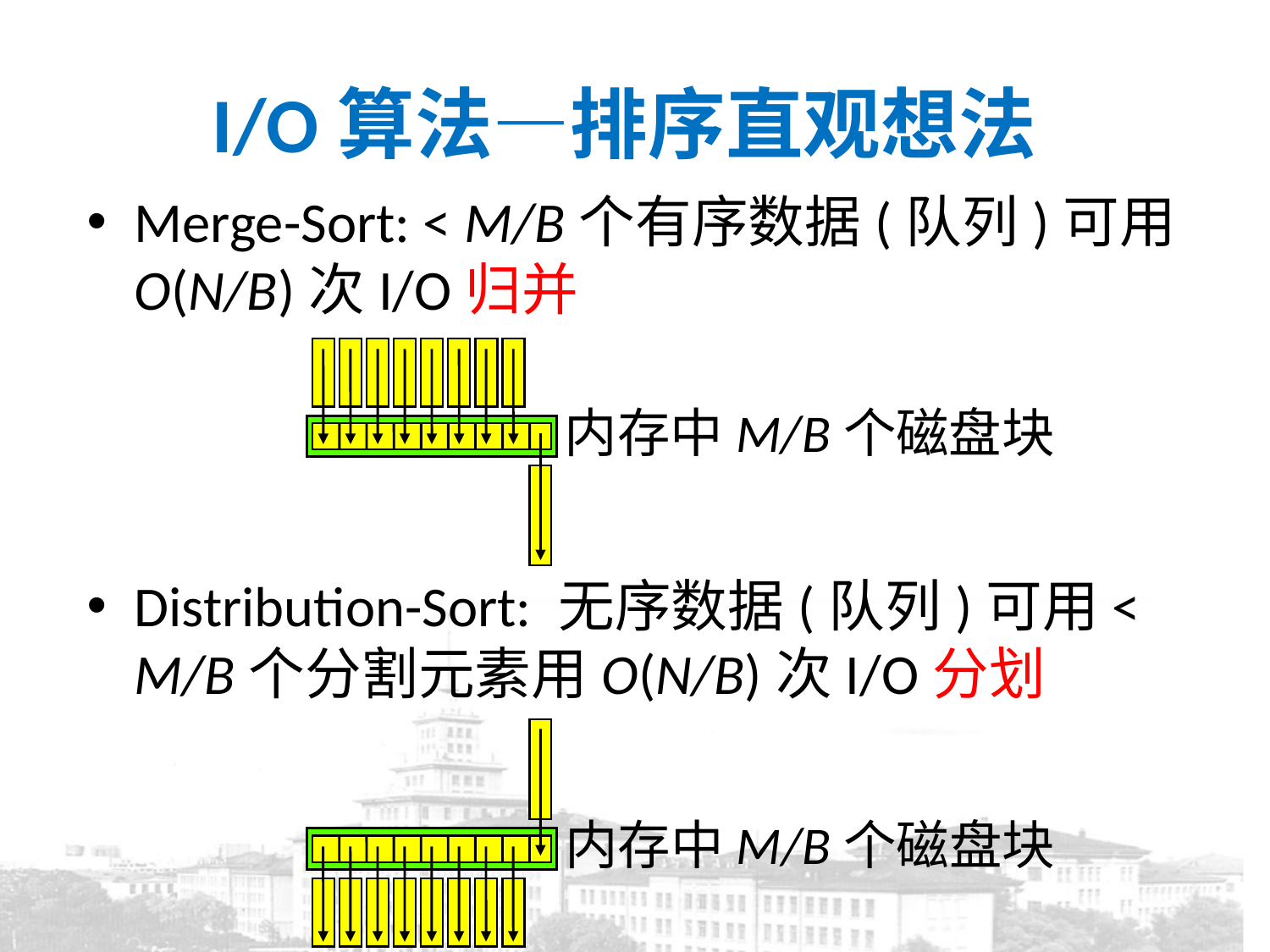

I/O算法—排序直观想法
Merge-Sort: < M/B个有序数据(队列)可用O(N/B)次I/O归并

Distribution-Sort: 无序数据(队列)可用< M/B个分割元素用O(N/B)次I/O分划

内存中M/B个磁盘块

内存中M/B个磁盘块